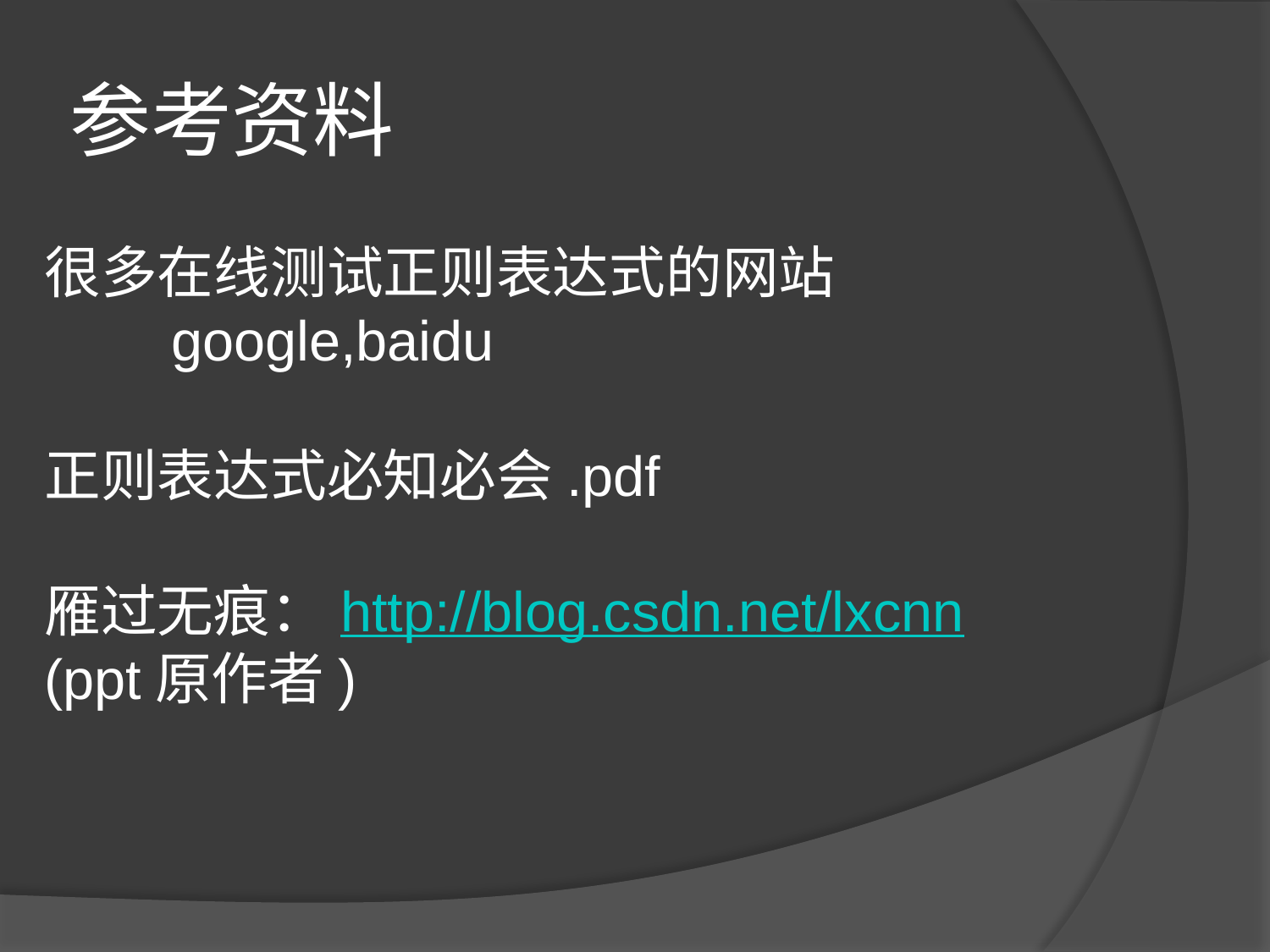

# 参考资料
很多在线测试正则表达式的网站
	google,baidu

正则表达式必知必会.pdf

雁过无痕：http://blog.csdn.net/lxcnn
(ppt原作者)